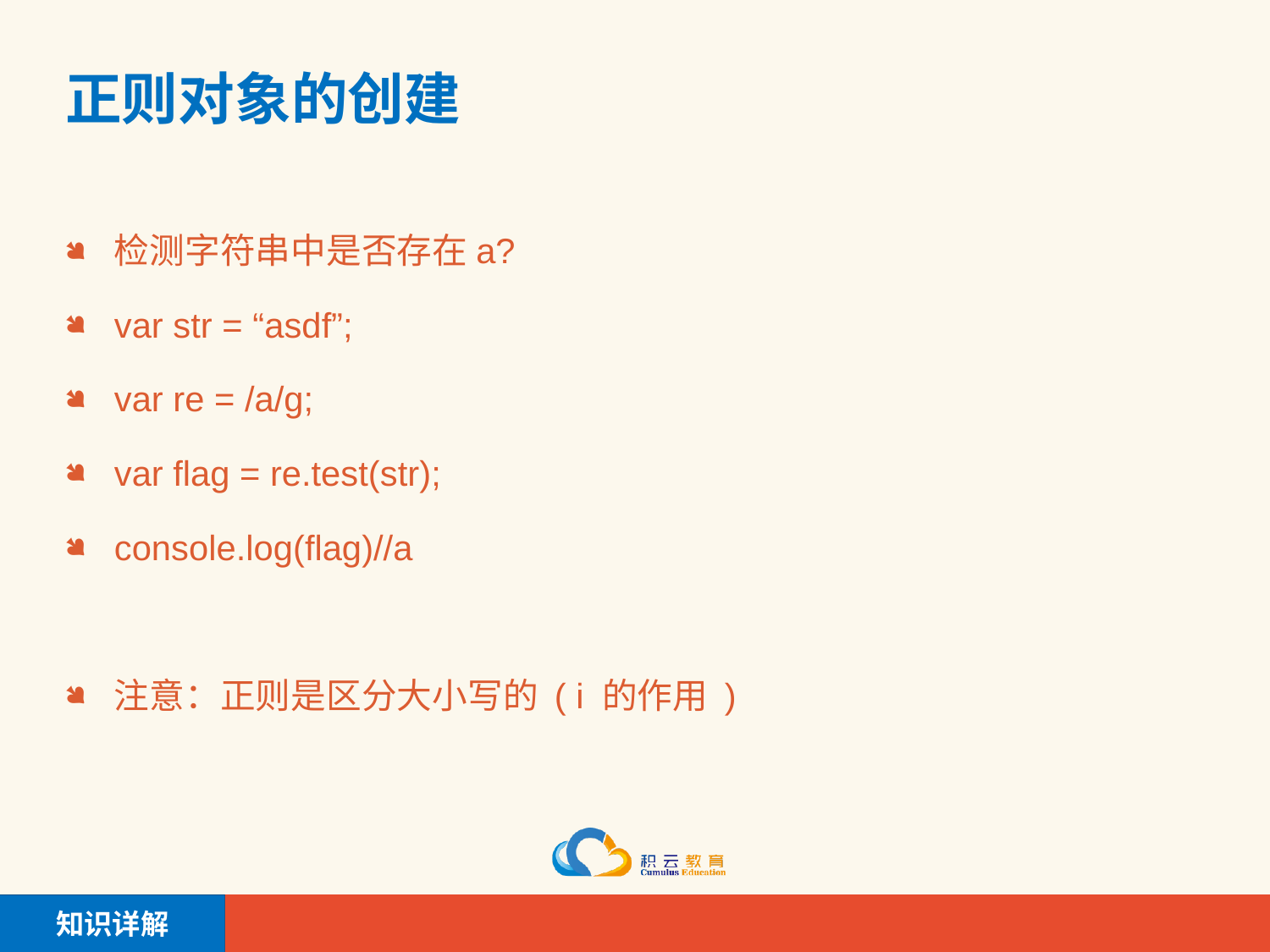

# 正则对象的创建
检测字符串中是否存在a?
var str = “asdf”;
var re = /a/g;
var flag = re.test(str);
console.log(flag)//a

注意：正则是区分大小写的 ( i 的作用 )